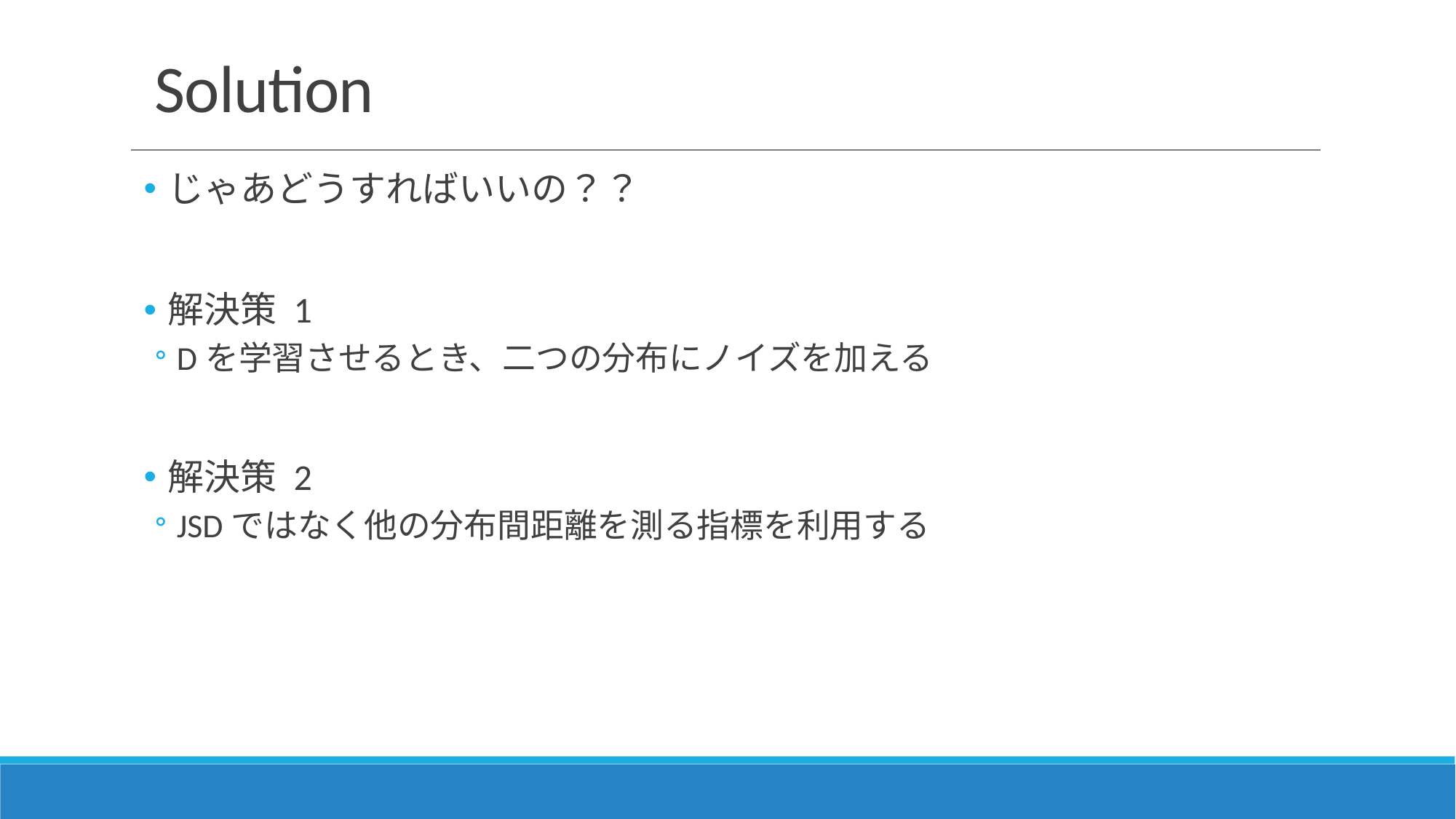

# Solution
じゃあどうすればいいの？？

解決策 1
Dを学習させるとき、二つの分布にノイズを加える

解決策 2
JSDではなく他の分布間距離を測る指標を利用する